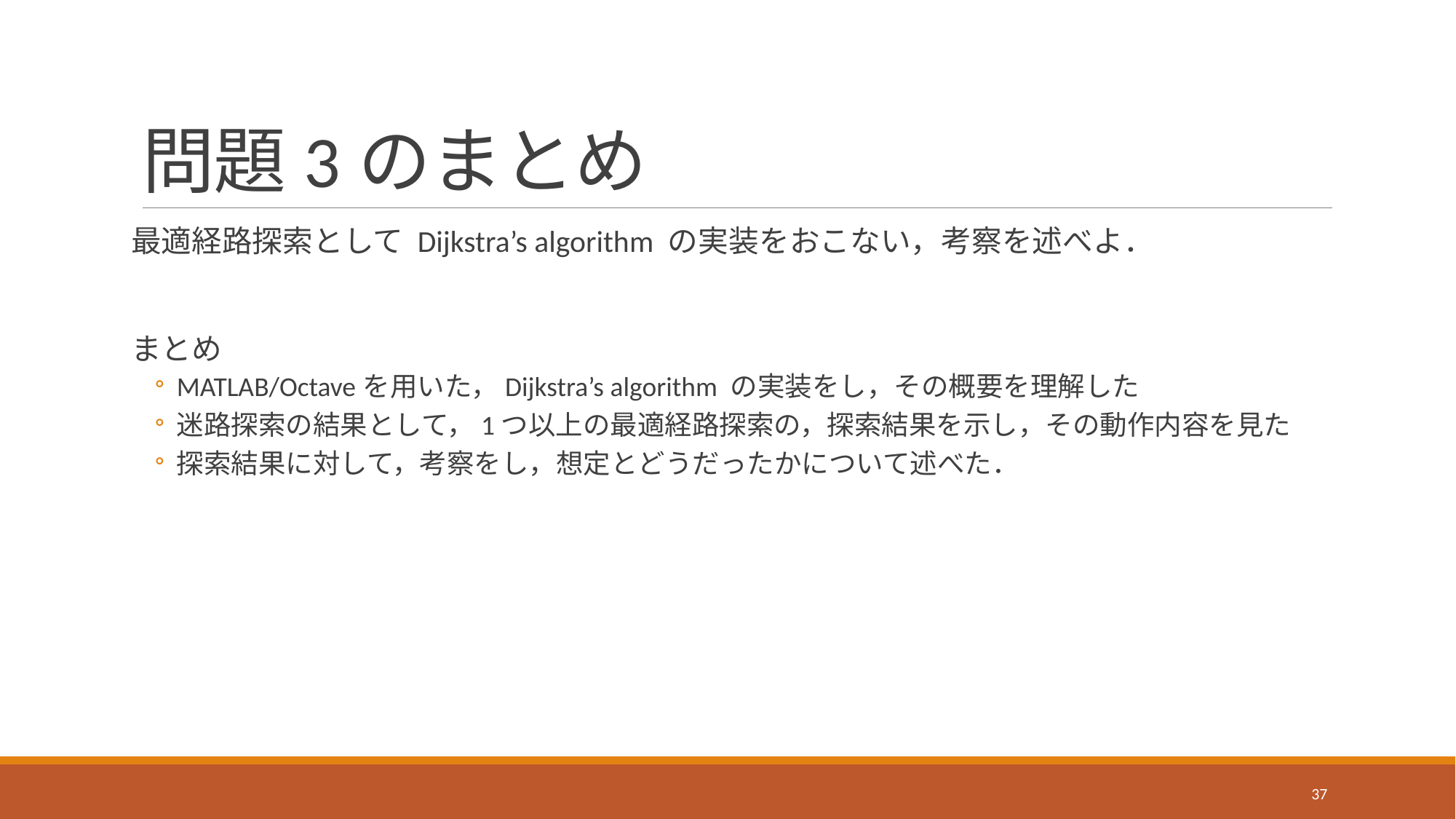

# 問題3のまとめ
最適経路探索として Dijkstra’s algorithm の実装をおこない，考察を述べよ．

まとめ
MATLAB/Octaveを用いた，Dijkstra’s algorithm の実装をし，その概要を理解した
迷路探索の結果として，1つ以上の最適経路探索の，探索結果を示し，その動作内容を見た
探索結果に対して，考察をし，想定とどうだったかについて述べた．
37